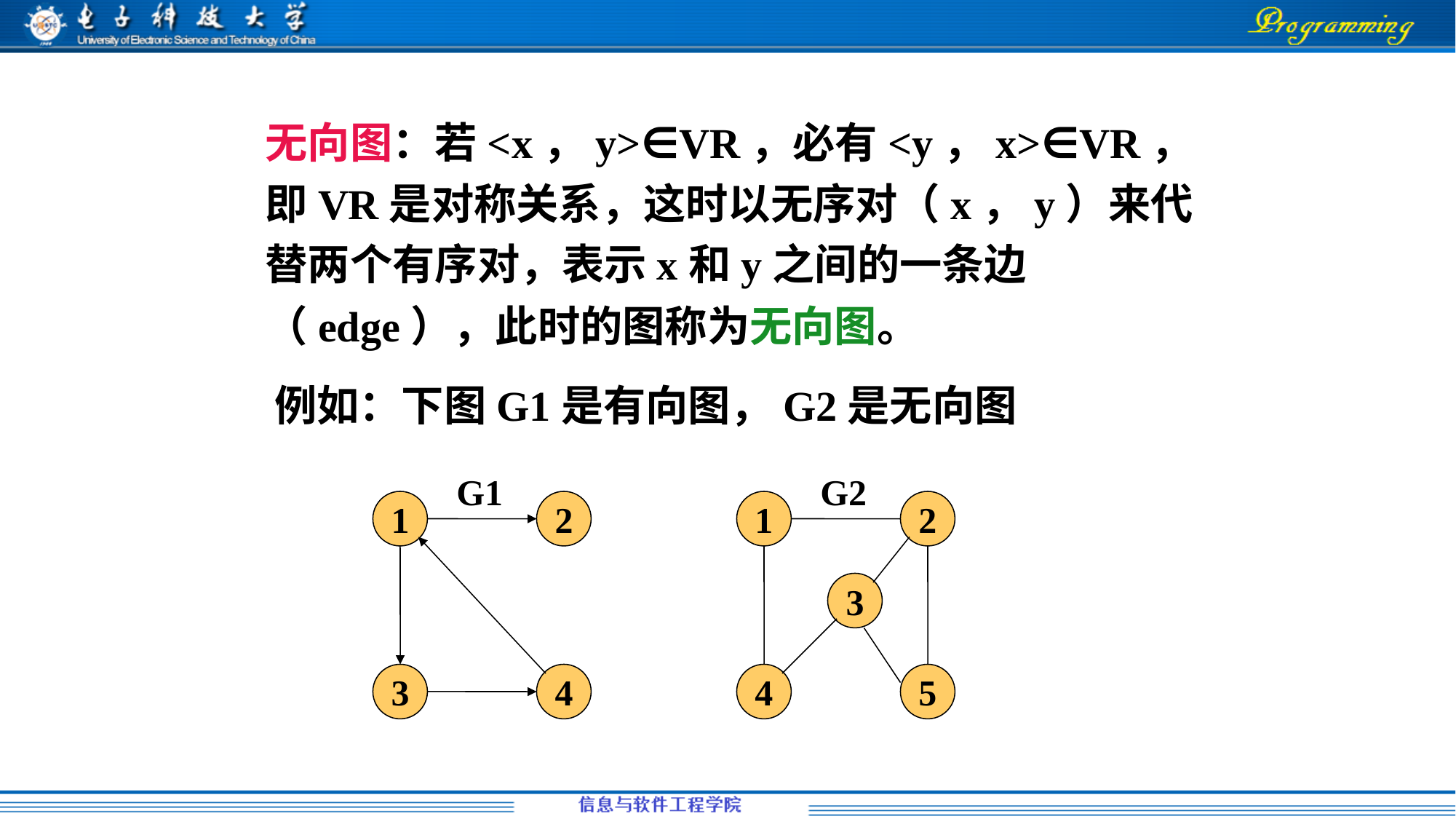

无向图：若<x，y>∈VR，必有<y，x>∈VR，即VR是对称关系，这时以无序对（x，y）来代替两个有序对，表示x和y之间的一条边（edge），此时的图称为无向图。
例如：下图G1是有向图，G2是无向图
G1
1
2

3
4

G2
1
2

3

4
5